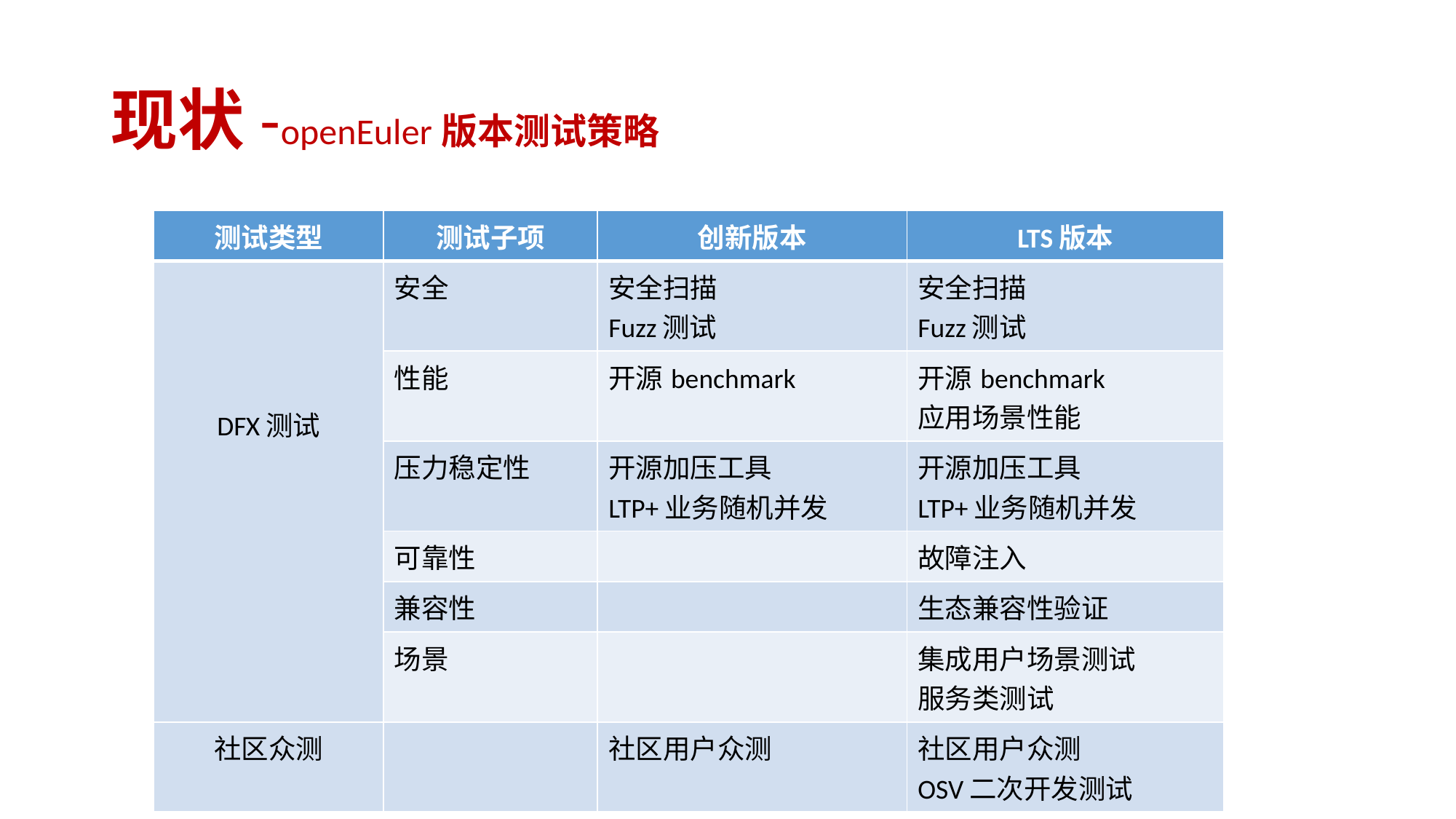

# 现状-openEuler版本测试策略
| 测试类型 | 测试子项 | 创新版本 | LTS版本 |
| --- | --- | --- | --- |
| DFX测试 | 安全 | 安全扫描 Fuzz测试 | 安全扫描 Fuzz测试 |
|  | 性能 | 开源benchmark | 开源benchmark 应用场景性能 |
|  | 压力稳定性 | 开源加压工具 LTP+业务随机并发 | 开源加压工具 LTP+业务随机并发 |
|  | 可靠性 |  | 故障注入 |
|  | 兼容性 |  | 生态兼容性验证 |
|  | 场景 |  | 集成用户场景测试 服务类测试 |
| 社区众测 |  | 社区用户众测 | 社区用户众测 OSV二次开发测试 |